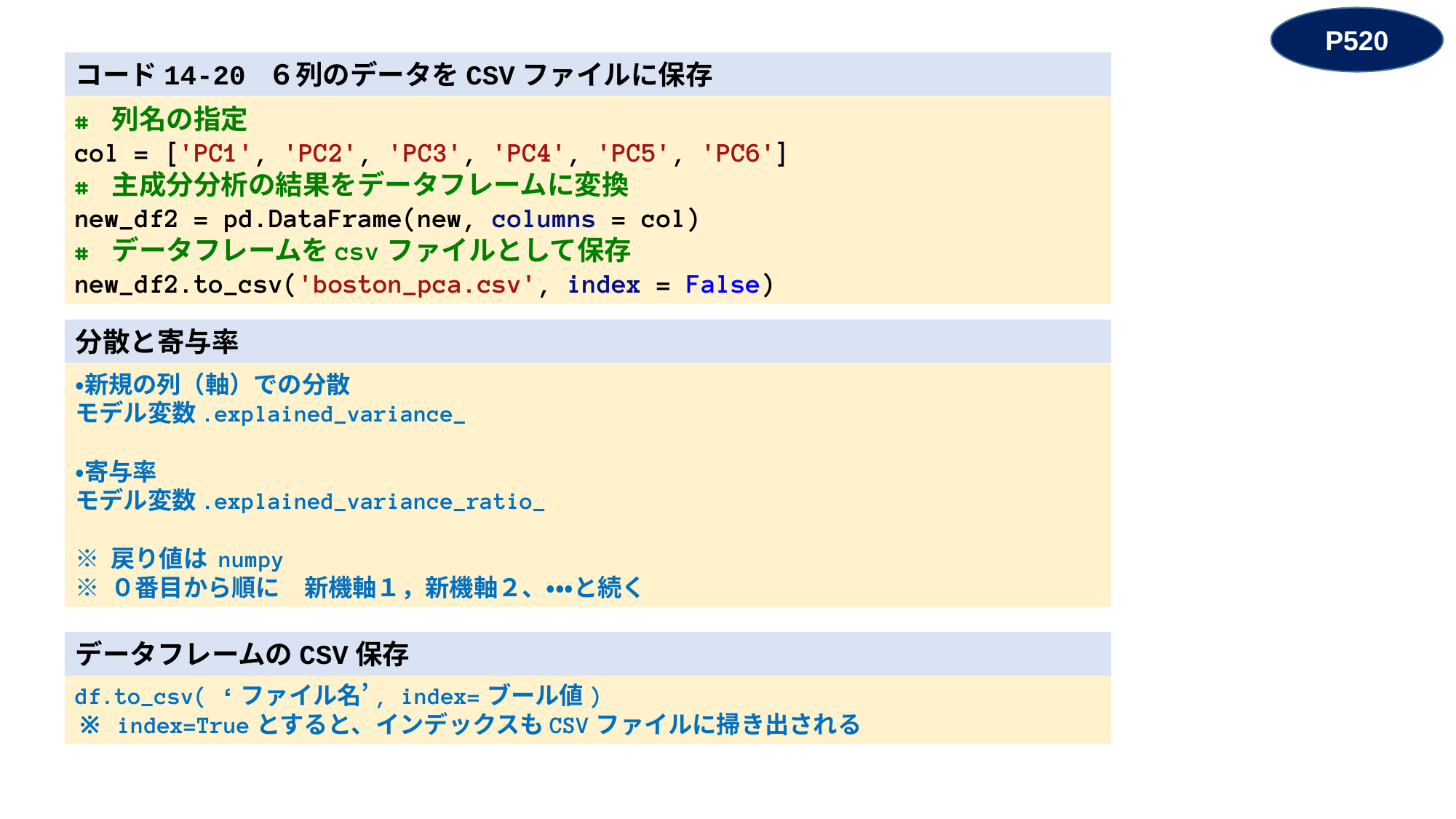

P520
コード14-20 ６列のデータをCSVファイルに保存
# 列名の指定
col = ['PC1', 'PC2', 'PC3', 'PC4', 'PC5', 'PC6']
# 主成分分析の結果をデータフレームに変換
new_df2 = pd.DataFrame(new, columns = col)
# データフレームをcsvファイルとして保存
new_df2.to_csv('boston_pca.csv', index = False)
分散と寄与率
・新規の列（軸）での分散
モデル変数.explained_variance_

・寄与率
モデル変数.explained_variance_ratio_

※ 戻り値は numpy
※ ０番目から順に　新機軸１，新機軸２、・・・と続く
データフレームのCSV保存
df.to_csv( ‘ファイル名’, index=ブール値)
※ index=Trueとすると、インデックスもCSVファイルに掃き出される